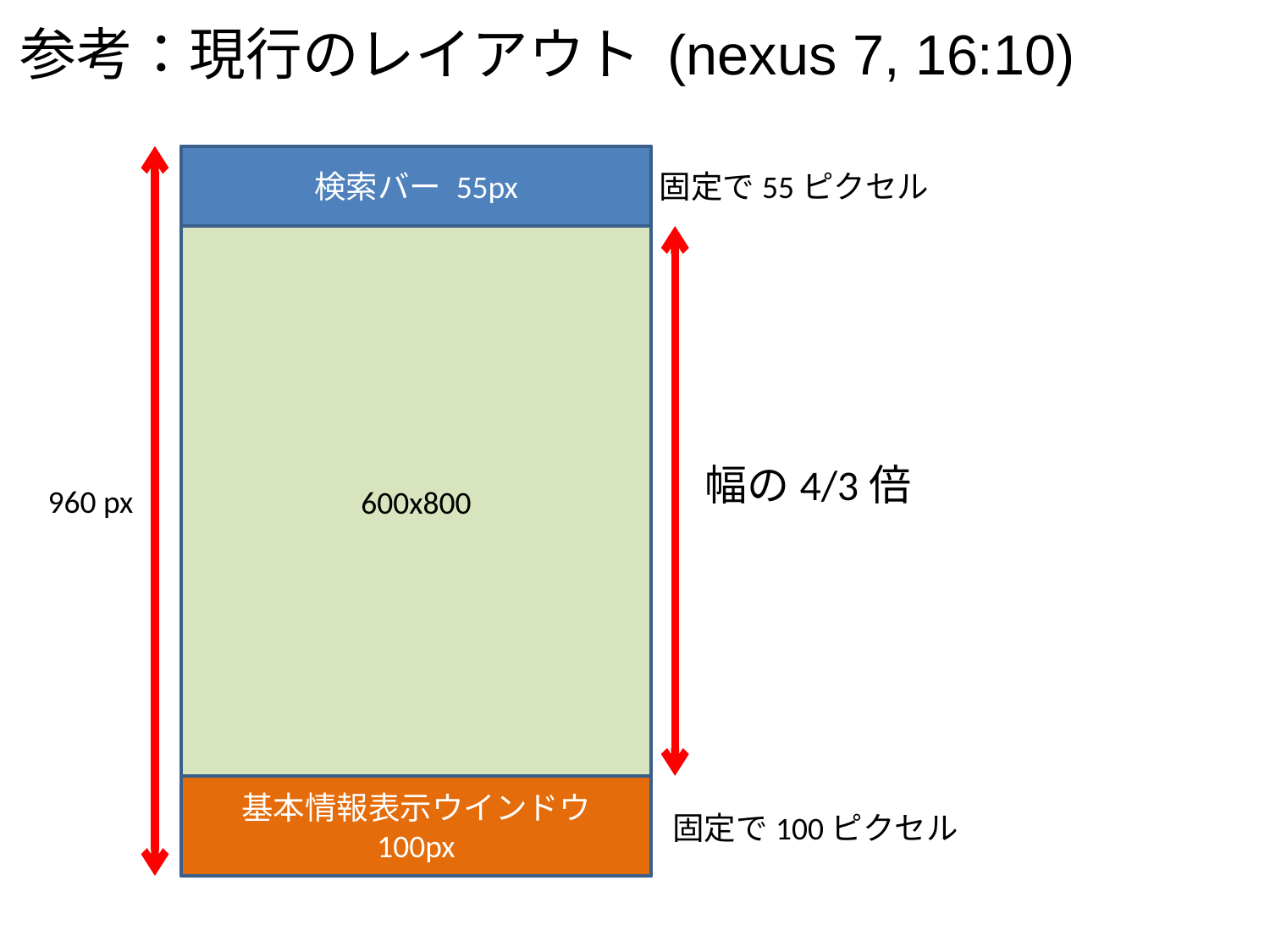

# 参考：現行のレイアウト (nexus 7, 16:10)

検索バー 55px
固定で55ピクセル
600x800
幅の4/3倍
960 px
基本情報表示ウインドウ
100px
固定で100ピクセル